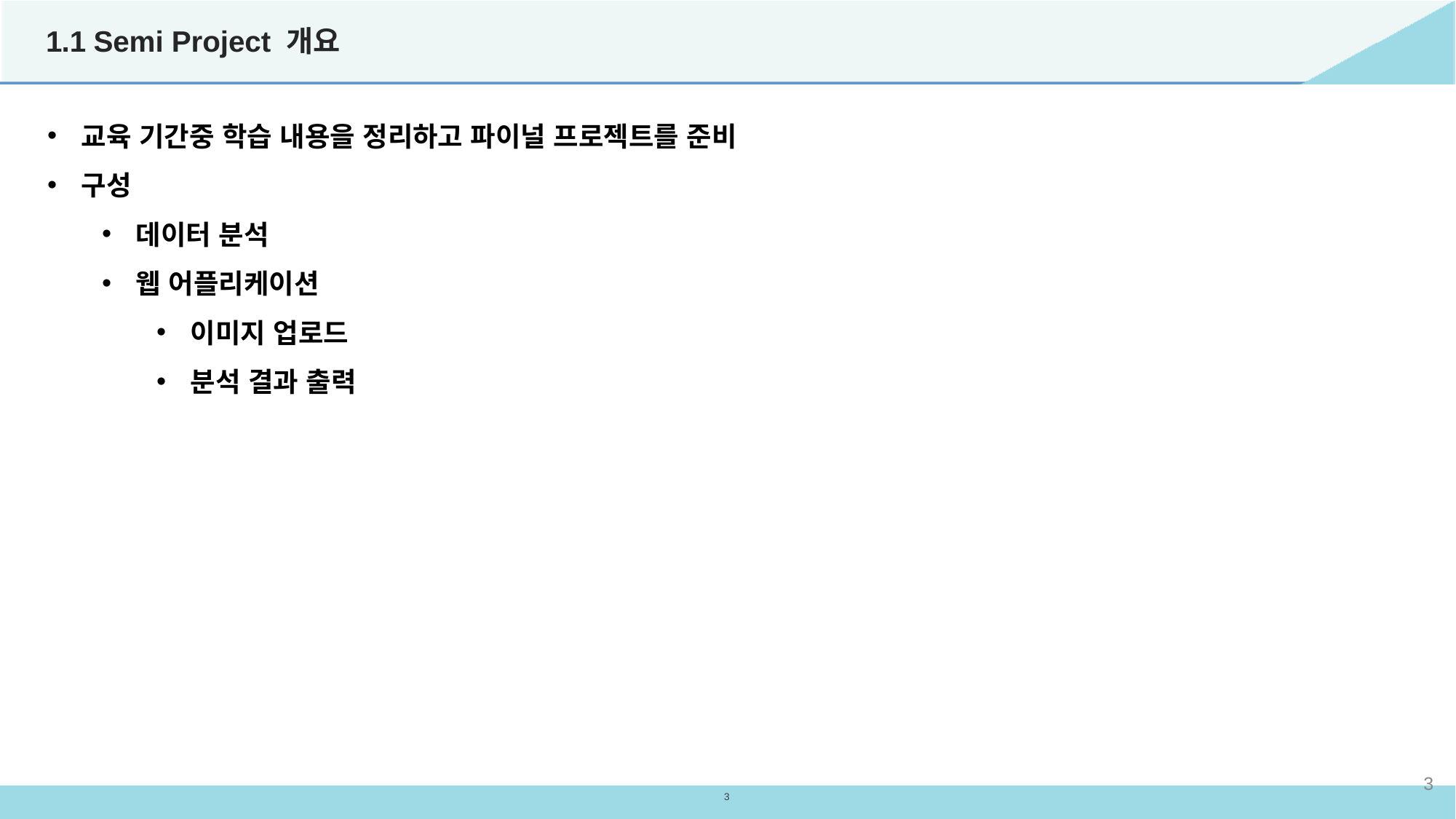

# 1.1 Semi Project 개요
교육 기간중 학습 내용을 정리하고 파이널 프로젝트를 준비
구성
데이터 분석
웹 어플리케이션
이미지 업로드
분석 결과 출력
3